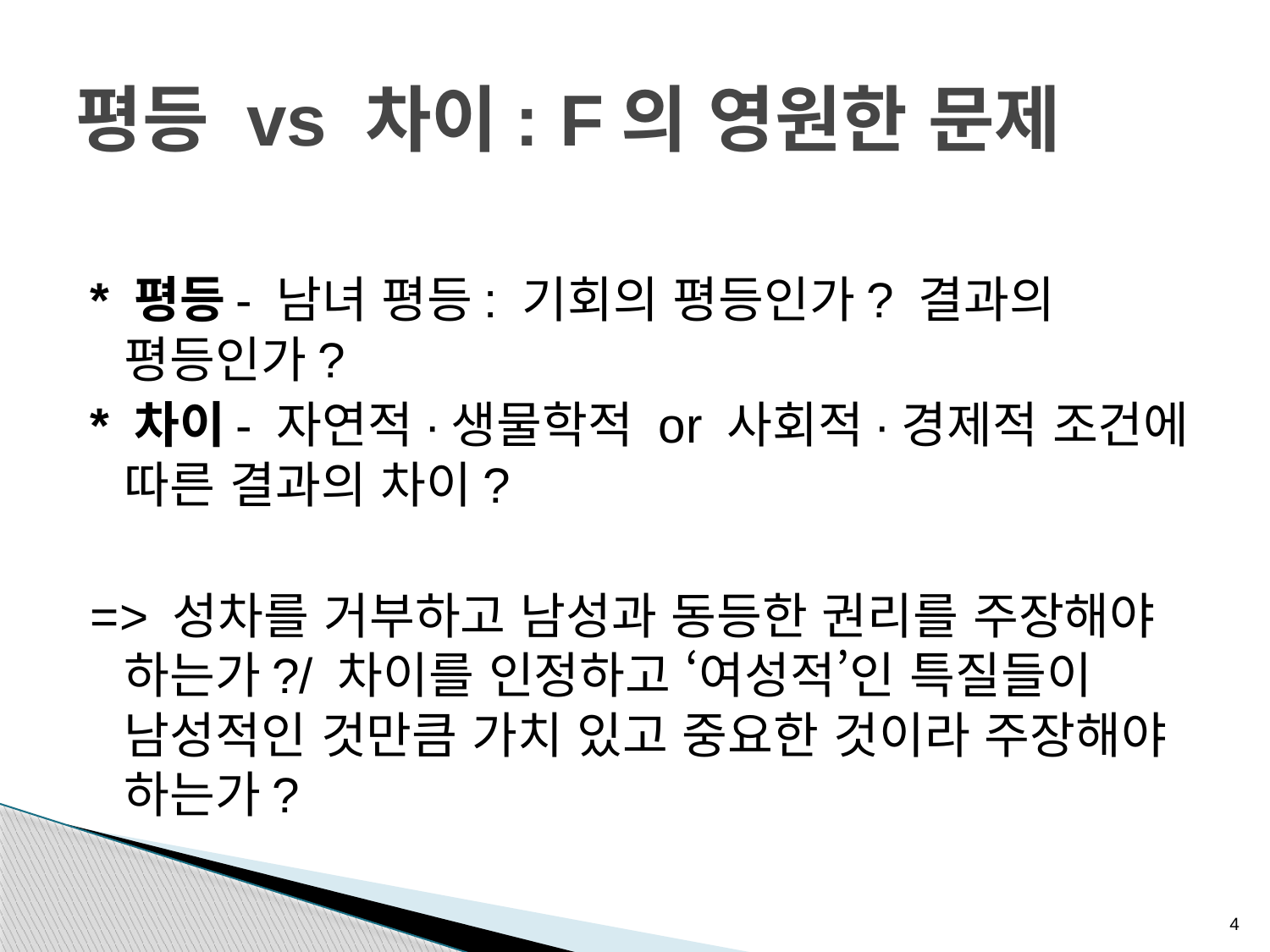

# 평등 vs 차이: F의 영원한 문제

* 평등- 남녀 평등: 기회의 평등인가? 결과의 평등인가?
* 차이- 자연적·생물학적 or 사회적·경제적 조건에 따른 결과의 차이?

=> 성차를 거부하고 남성과 동등한 권리를 주장해야 하는가?/ 차이를 인정하고 ‘여성적’인 특질들이 남성적인 것만큼 가치 있고 중요한 것이라 주장해야 하는가?

4